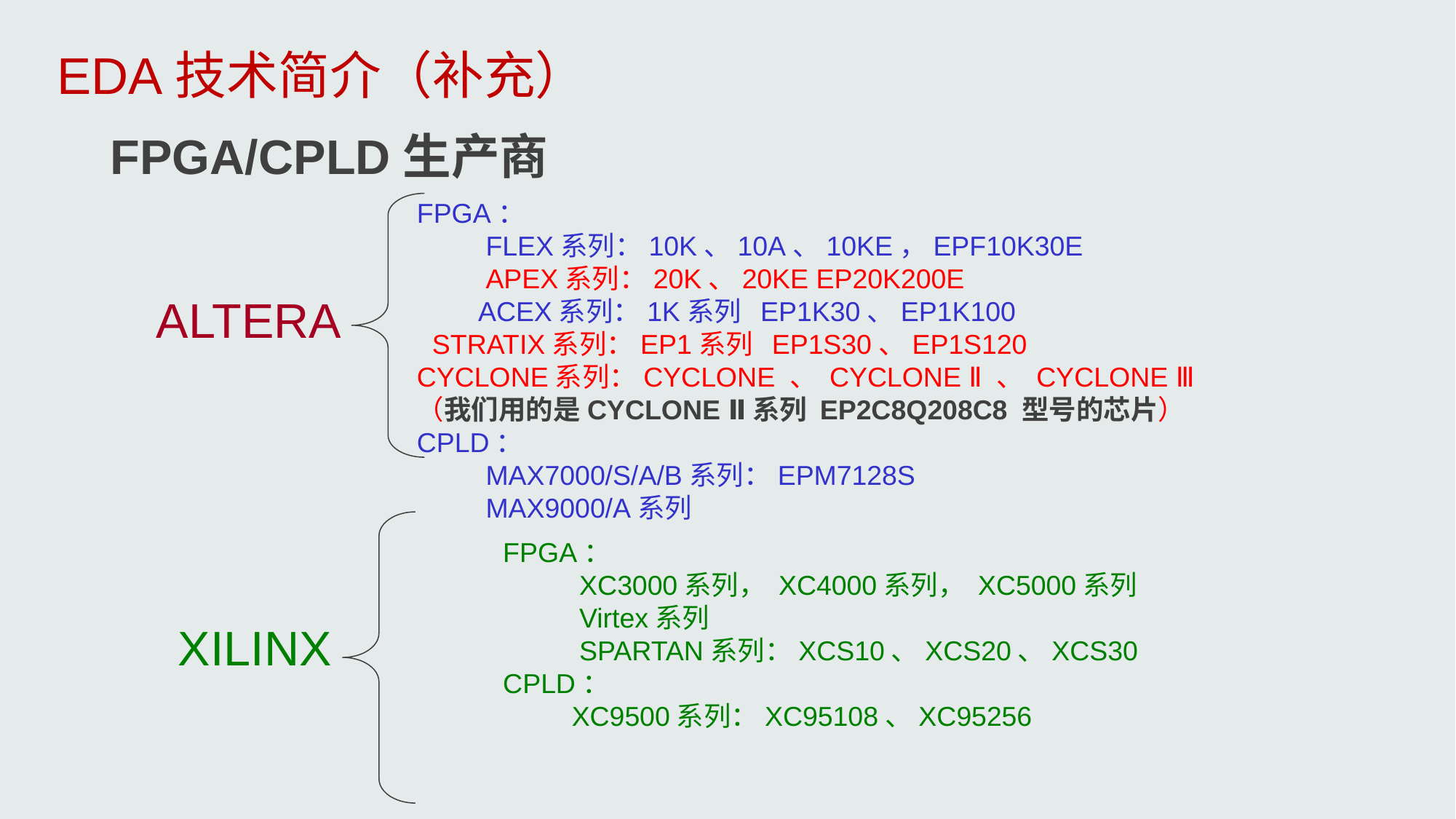

EDA技术简介（补充）
FPGA/CPLD生产商
FPGA：
         FLEX系列：10K、10A、10KE，EPF10K30E
         APEX系列：20K、20KE EP20K200E
        ACEX系列：1K系列  EP1K30、EP1K100
  STRATIX系列：EP1系列  EP1S30、EP1S120
CYCLONE系列：CYCLONE 、 CYCLONE Ⅱ 、 CYCLONE Ⅲ
（我们用的是CYCLONE Ⅱ系列 EP2C8Q208C8 型号的芯片）
CPLD：
         MAX7000/S/A/B系列：EPM7128S
         MAX9000/A系列

ALTERA

FPGA：
          XC3000系列， XC4000系列， XC5000系列
          Virtex系列
          SPARTAN系列：XCS10、XCS20、XCS30
CPLD：
         XC9500系列：XC95108、XC95256
XILINX